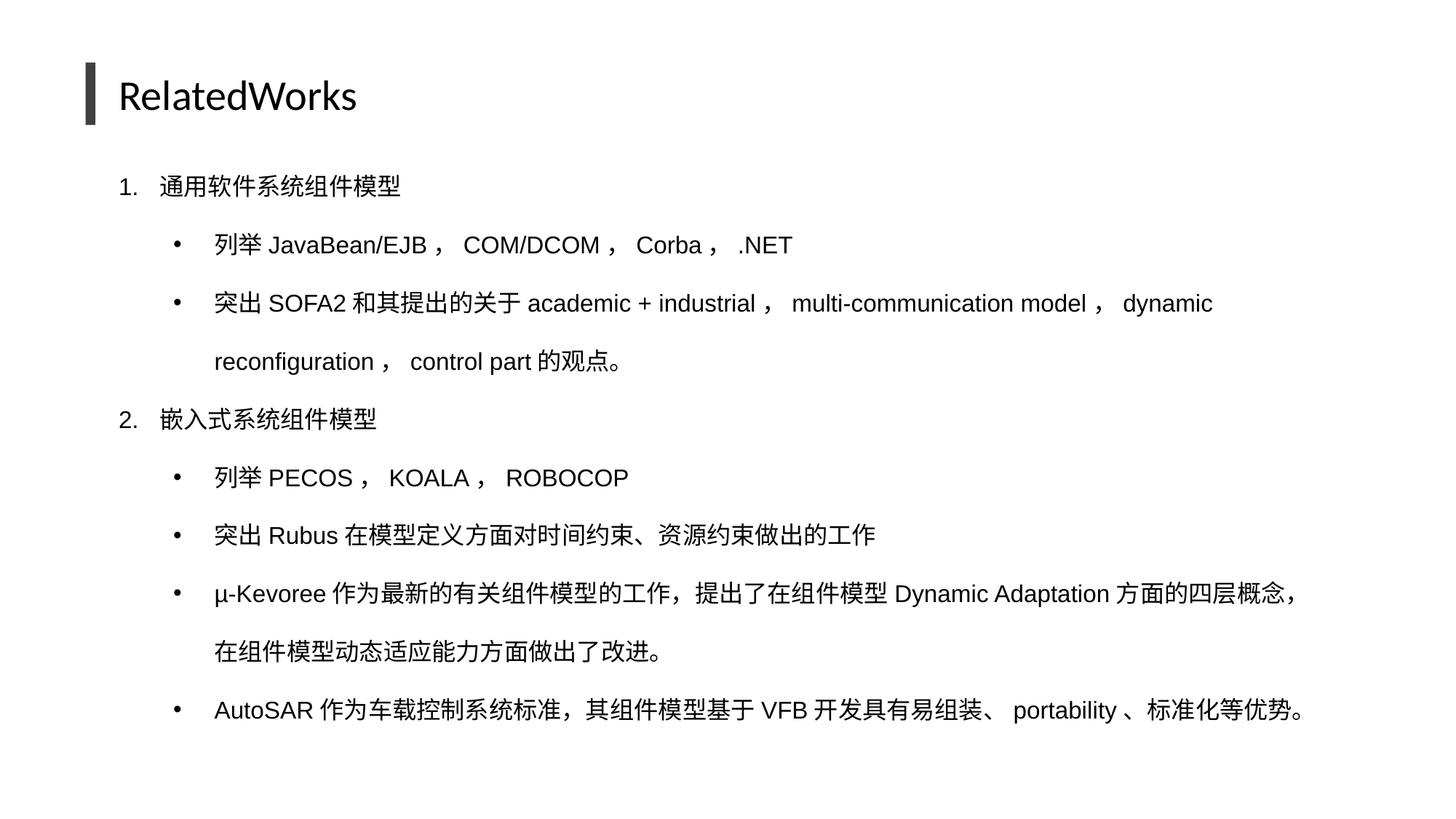

RelatedWorks
通用软件系统组件模型
列举JavaBean/EJB，COM/DCOM，Corba，.NET
突出SOFA2和其提出的关于academic + industrial，multi-communication model，dynamic reconfiguration，control part的观点。
嵌入式系统组件模型
列举PECOS，KOALA，ROBOCOP
突出Rubus在模型定义方面对时间约束、资源约束做出的工作
µ-Kevoree作为最新的有关组件模型的工作，提出了在组件模型Dynamic Adaptation方面的四层概念，在组件模型动态适应能力方面做出了改进。
AutoSAR作为车载控制系统标准，其组件模型基于VFB开发具有易组装、portability、标准化等优势。